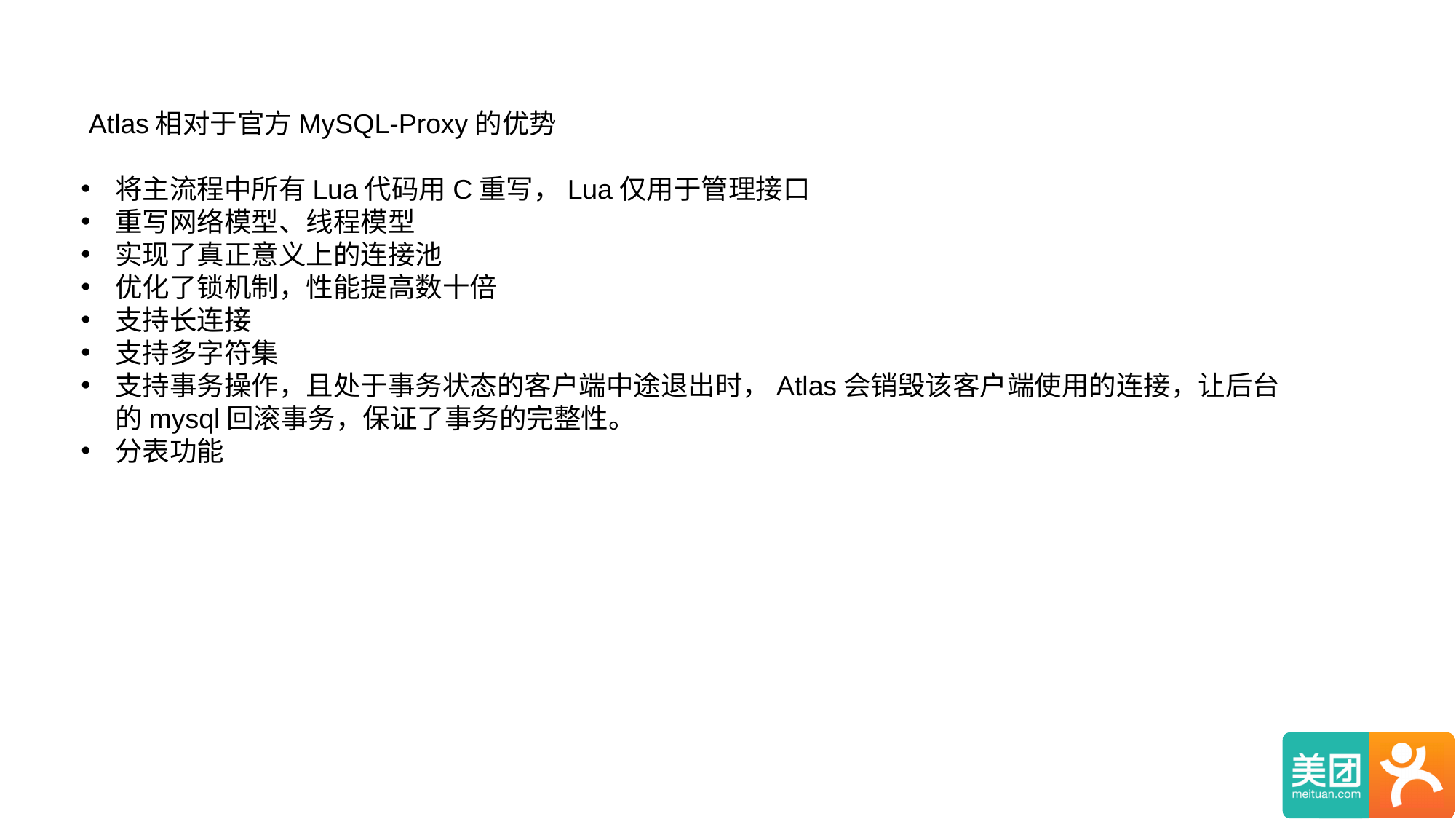

Atlas相对于官方MySQL-Proxy的优势

将主流程中所有Lua代码用C重写，Lua仅用于管理接口
重写网络模型、线程模型
实现了真正意义上的连接池
优化了锁机制，性能提高数十倍
支持长连接
支持多字符集
支持事务操作，且处于事务状态的客户端中途退出时，Atlas会销毁该客户端使用的连接，让后台的mysql回滚事务，保证了事务的完整性。
分表功能